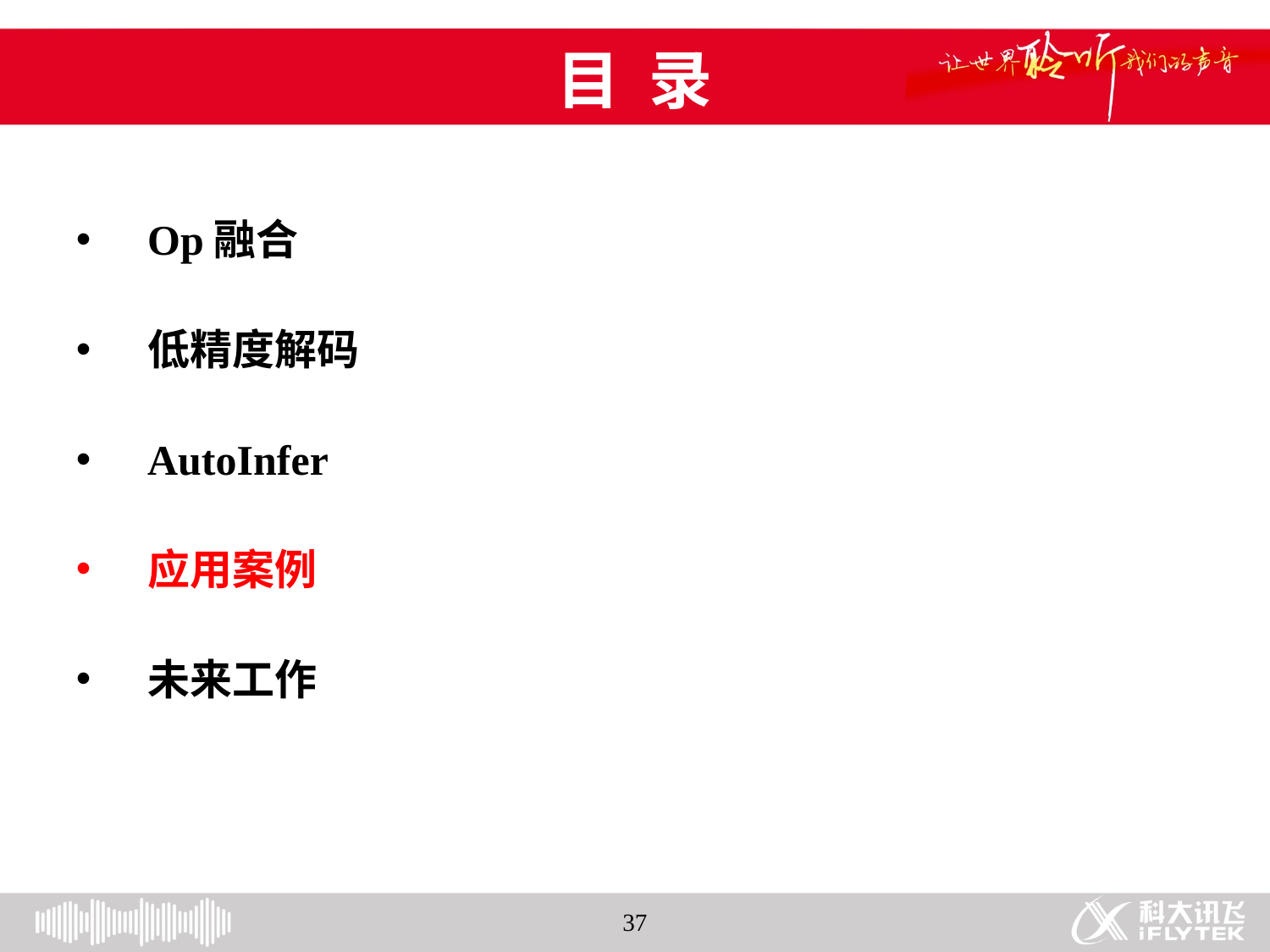

# 目  录
Op融合
低精度解码
AutoInfer
应用案例
未来工作
37